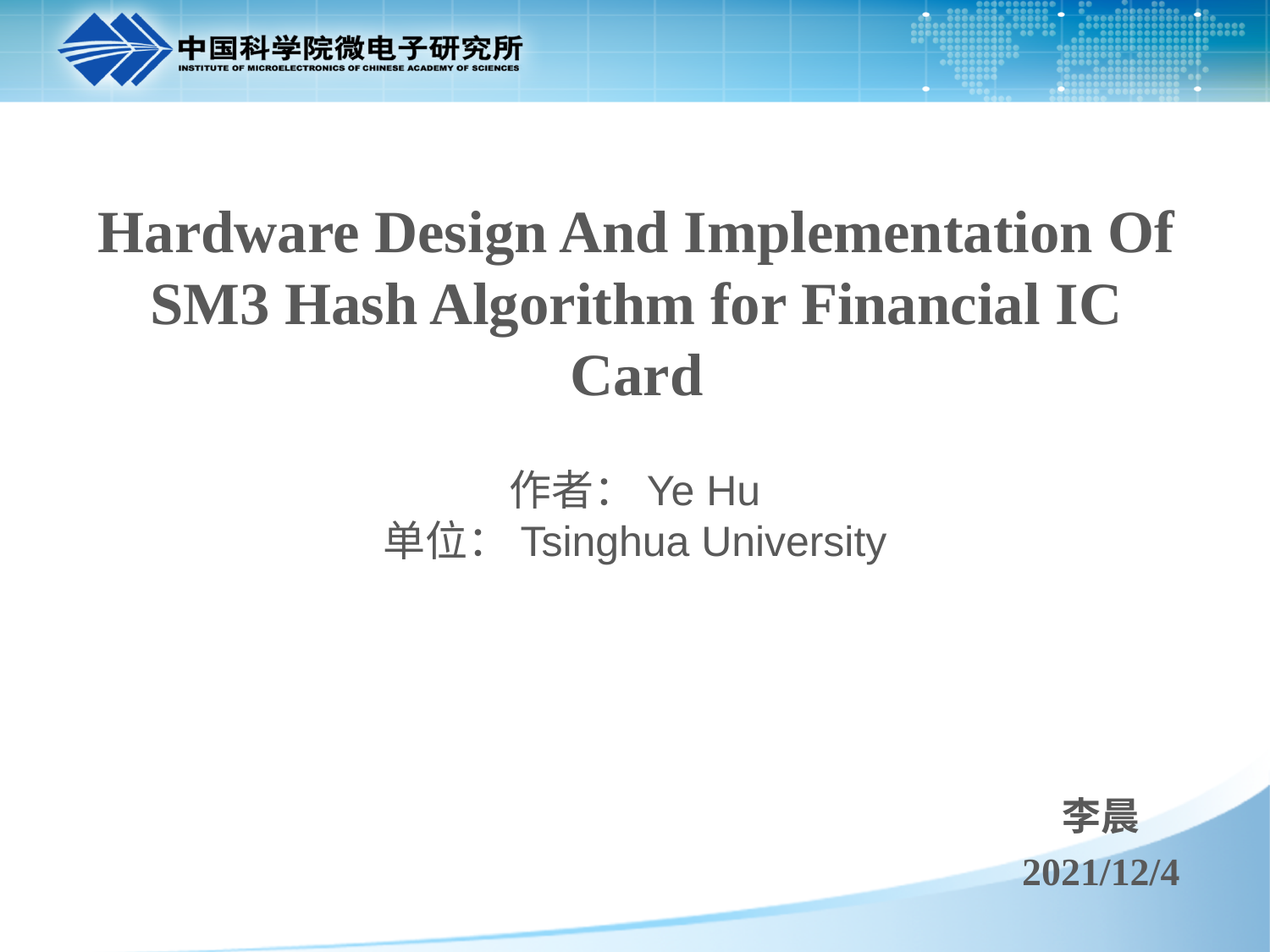

# Hardware Design And Implementation Of SM3 Hash Algorithm for Financial IC Card
作者：Ye Hu
单位：Tsinghua University
李晨
2021/12/4